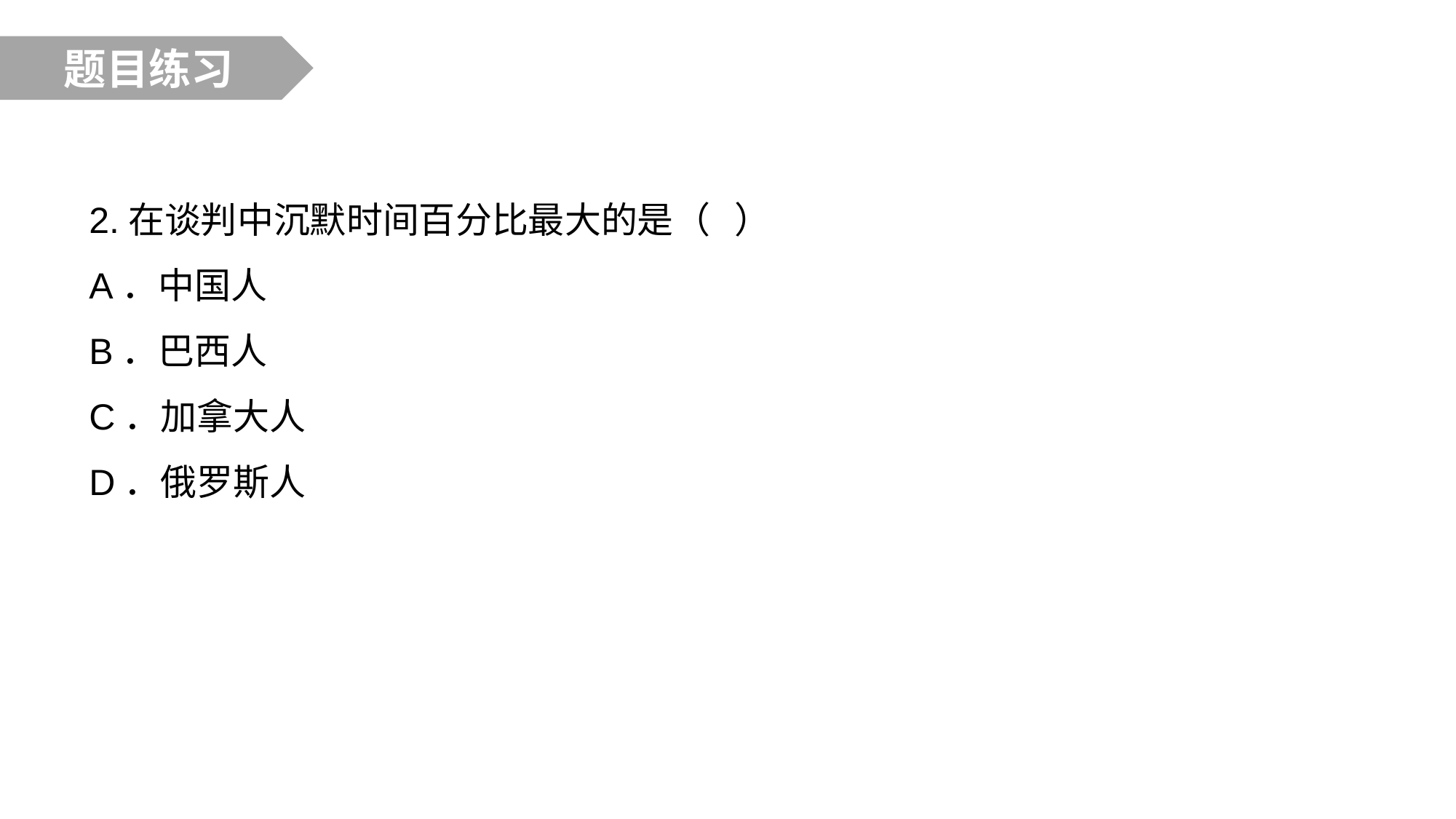

题目练习
2.在谈判中沉默时间百分比最大的是（   ）
A．中国人
B．巴西人
C．加拿大人
D．俄罗斯人